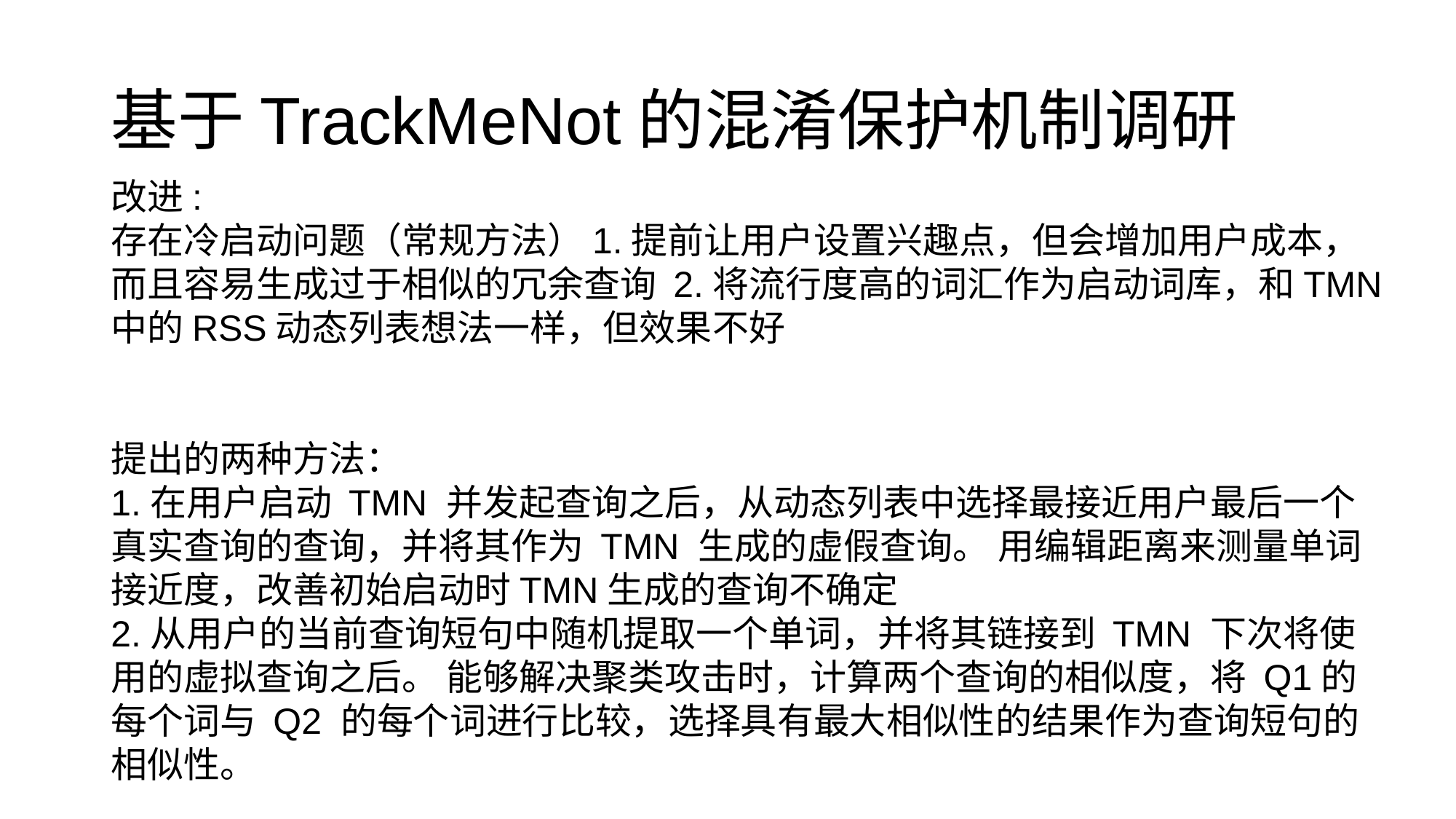

# 基于TrackMeNot的混淆保护机制调研
改进:
存在冷启动问题（常规方法）1.提前让用户设置兴趣点，但会增加用户成本，而且容易生成过于相似的冗余查询 2.将流行度高的词汇作为启动词库，和TMN中的RSS动态列表想法一样，但效果不好

提出的两种方法：
1.在用户启动 TMN 并发起查询之后，从动态列表中选择最接近用户最后一个真实查询的查询，并将其作为 TMN 生成的虚假查询。 用编辑距离来测量单词接近度，改善初始启动时TMN生成的查询不确定
2.从用户的当前查询短句中随机提取一个单词，并将其链接到 TMN 下次将使用的虚拟查询之后。 能够解决聚类攻击时，计算两个查询的相似度，将 Q1的每个词与 Q2 的每个词进行比较，选择具有最大相似性的结果作为查询短句的相似性。